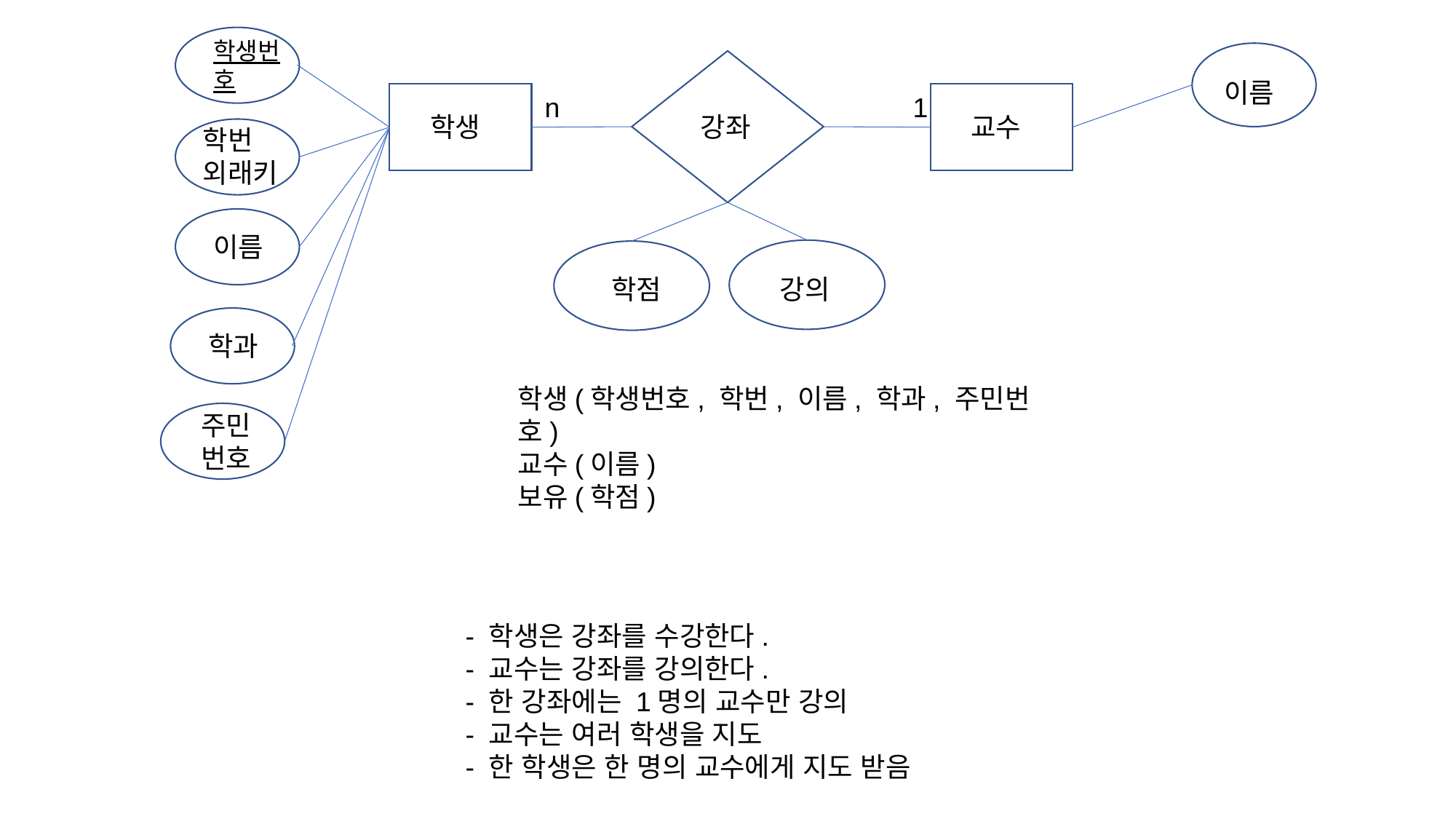

학생번호

이름

1
n
학생
강좌
교수
학번
외래키

이름

학점
강의

학과
학생(학생번호, 학번, 이름, 학과, 주민번호)
교수(이름)
보유(학점)

주민번호
- 학생은 강좌를 수강한다.
- 교수는 강좌를 강의한다.
- 한 강좌에는 1명의 교수만 강의
- 교수는 여러 학생을 지도
- 한 학생은 한 명의 교수에게 지도 받음